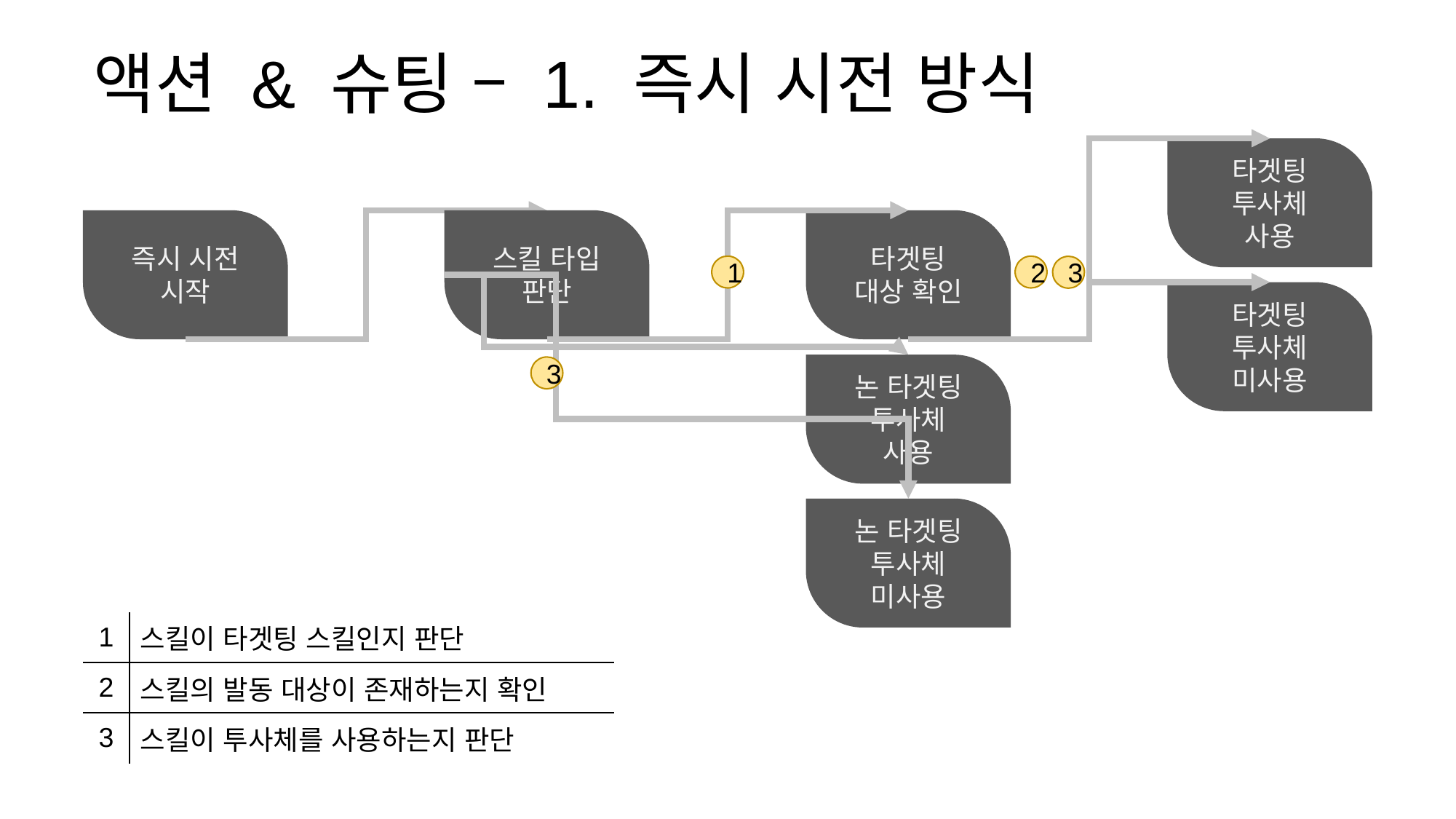

액션 & 슈팅 – 1. 즉시 시전 방식
타겟팅
투사체
사용
타겟팅
대상 확인
스킬 타입 판단
즉시 시전
시작
1
2
3
타겟팅
투사체
미사용
논 타겟팅
투사체
사용
3
논 타겟팅
투사체
미사용
| 1 | 스킬이 타겟팅 스킬인지 판단 |
| --- | --- |
| 2 | 스킬의 발동 대상이 존재하는지 확인 |
| 3 | 스킬이 투사체를 사용하는지 판단 |